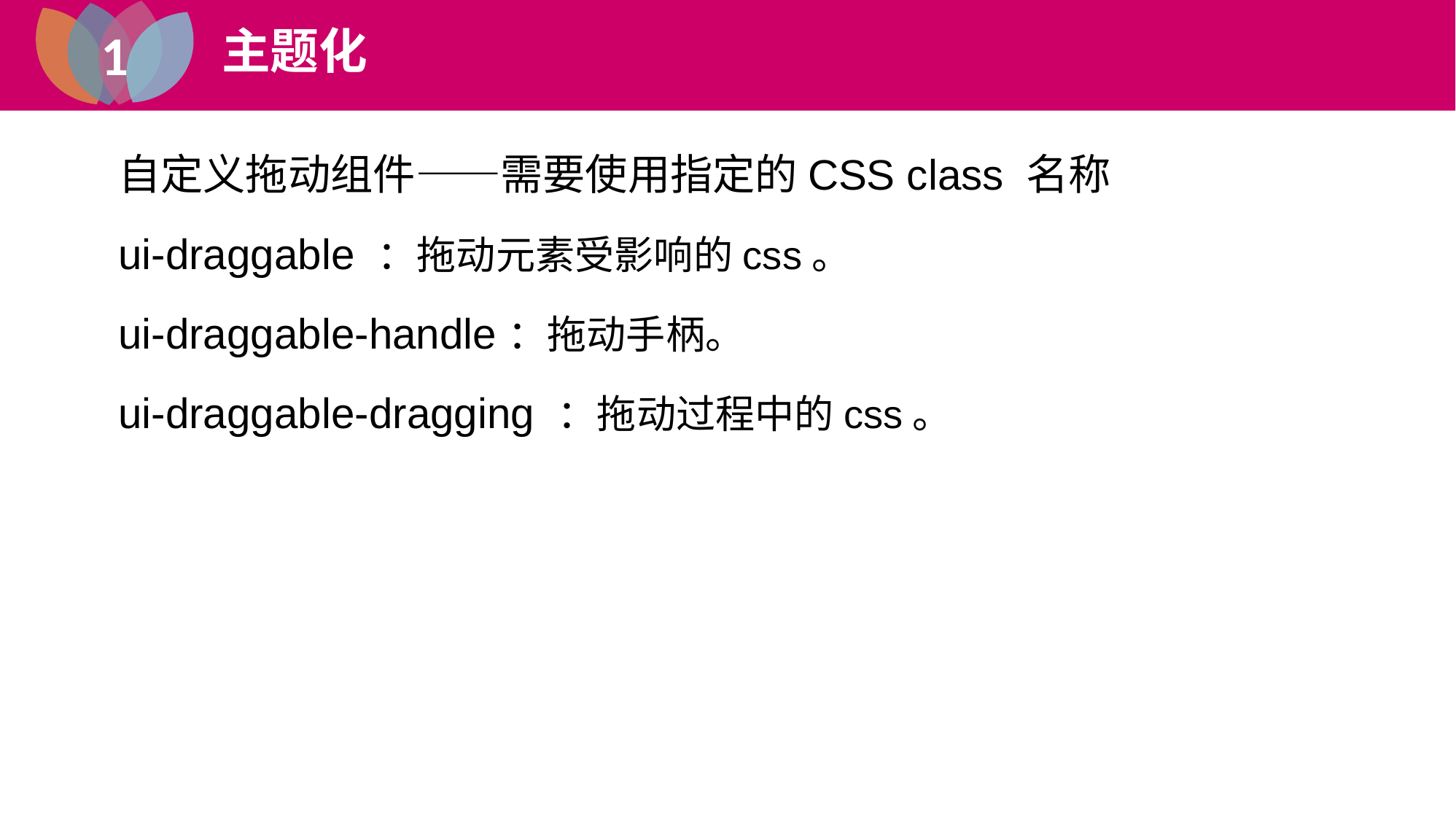

1
主题化
2
自定义拖动组件——需要使用指定的CSS class 名称
ui-draggable ：拖动元素受影响的css。
ui-draggable-handle：拖动手柄。
ui-draggable-dragging ：拖动过程中的css。